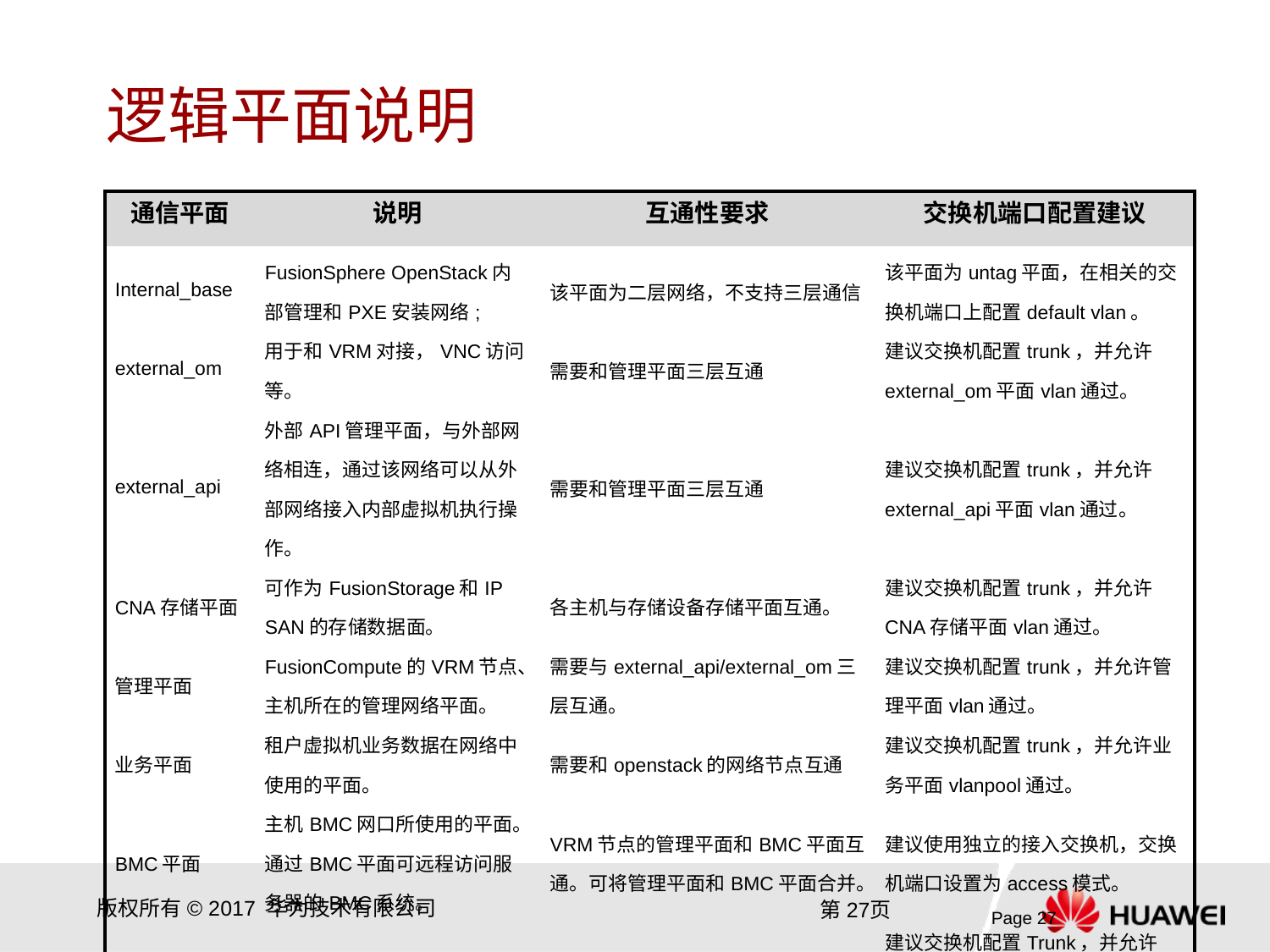

# 逻辑平面说明
| 通信平面 | 说明 | 互通性要求 | 交换机端口配置建议 |
| --- | --- | --- | --- |
| Internal\_base | FusionSphere OpenStack内部管理和PXE安装网络; | 该平面为二层网络，不支持三层通信 | 该平面为untag平面，在相关的交换机端口上配置default vlan。 |
| external\_om | 用于和VRM对接，VNC访问等。 | 需要和管理平面三层互通 | 建议交换机配置trunk，并允许external\_om平面vlan通过。 |
| external\_api | 外部API管理平面，与外部网络相连，通过该网络可以从外部网络接入内部虚拟机执行操作。 | 需要和管理平面三层互通 | 建议交换机配置trunk，并允许external\_api平面vlan通过。 |
| CNA存储平面 | 可作为FusionStorage和IP SAN的存储数据面。 | 各主机与存储设备存储平面互通。 | 建议交换机配置trunk，并允许CNA存储平面vlan通过。 |
| 管理平面 | FusionCompute的VRM节点、主机所在的管理网络平面。 | 需要与external\_api/external\_om三层互通。 | 建议交换机配置trunk，并允许管理平面vlan通过。 |
| 业务平面 | 租户虚拟机业务数据在网络中使用的平面。 | 需要和openstack的网络节点互通 | 建议交换机配置trunk，并允许业务平面vlanpool通过。 |
| BMC平面 | 主机BMC网口所使用的平面。通过BMC平面可远程访问服务器的BMC系统。 | VRM节点的管理平面和BMC平面互通。可将管理平面和BMC平面合并。 | 建议使用独立的接入交换机，交换机端口设置为access模式。 |
| VIMS心跳平面 | VIMS文件系统心跳平面。 | 不与任何平面互通。 | 建议交换机配置Trunk，并允许VIMS心跳平面vlan通过 |
Page 27